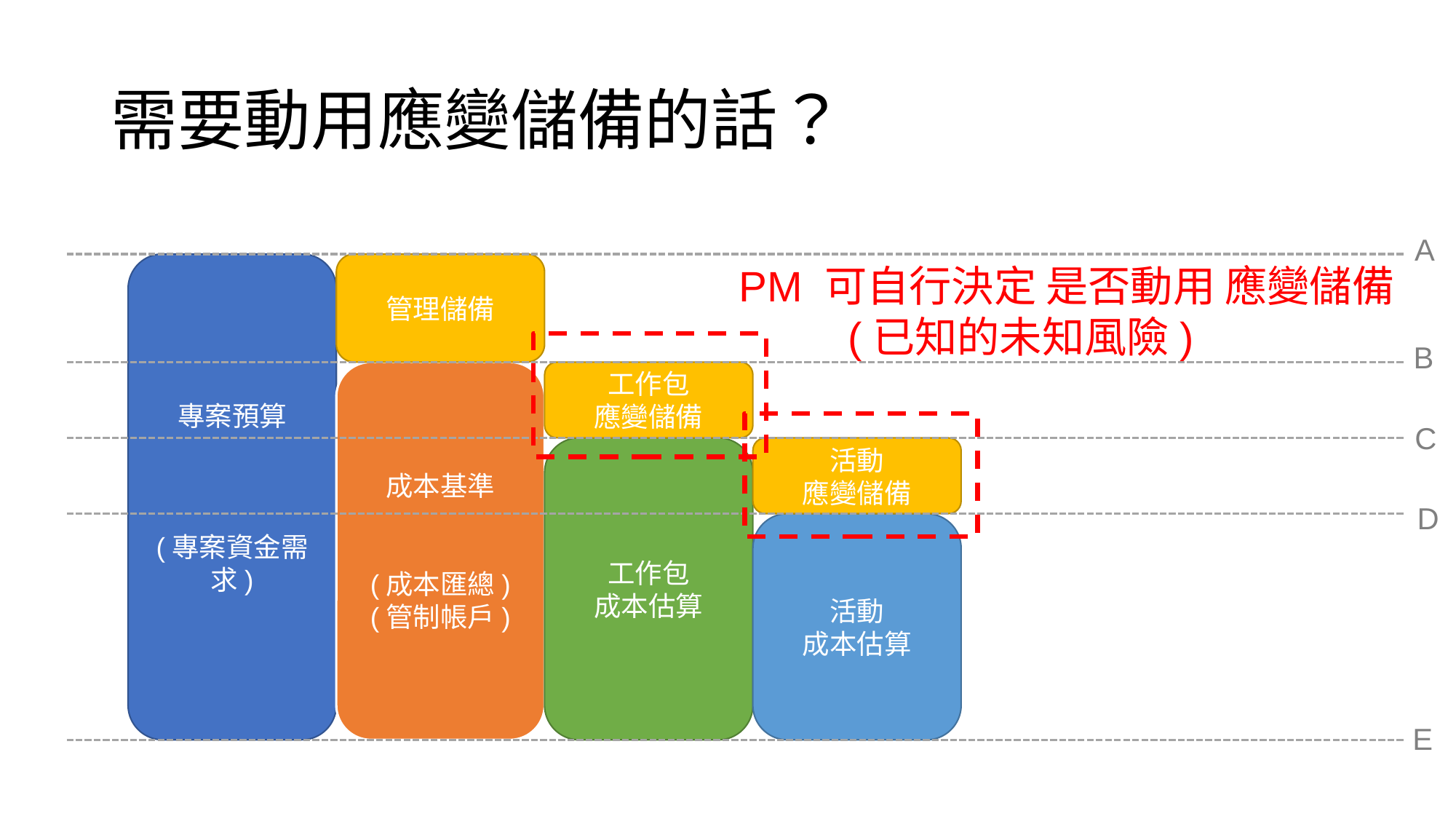

# 需要動用應變儲備的話？
A
PM 可自行決定 是否動用 應變儲備
	(已知的未知風險)
專案預算

(專案資金需求)
管理儲備

B
成本基準

(成本匯總)
(管制帳戶)
工作包
應變儲備

C
活動
應變儲備
工作包
成本估算
D
活動
成本估算
E